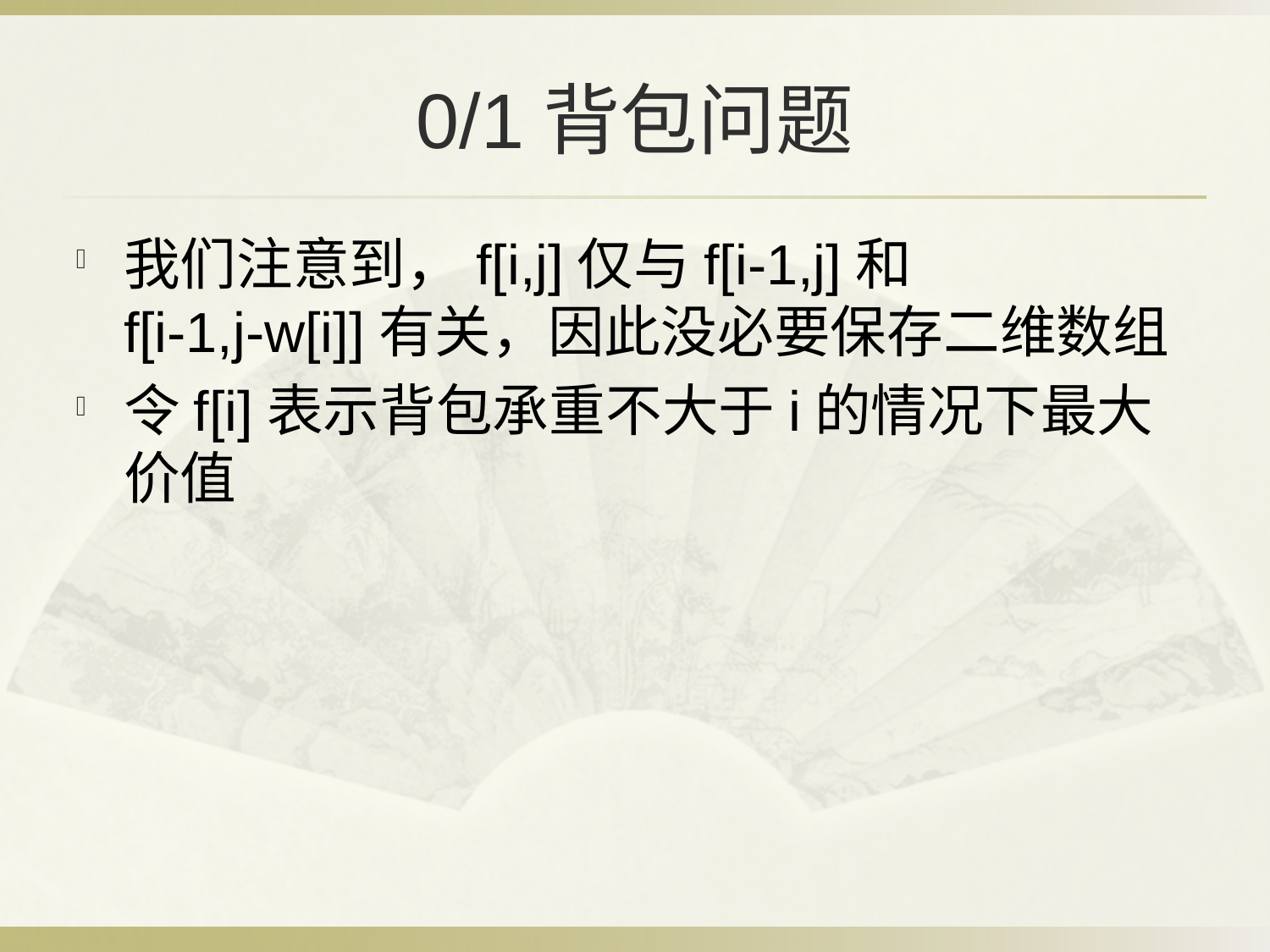

# 0/1背包问题
我们注意到，f[i,j]仅与f[i-1,j]和
f[i-1,j-w[i]]有关，因此没必要保存二维数组
令f[i]表示背包承重不大于i的情况下最大价值